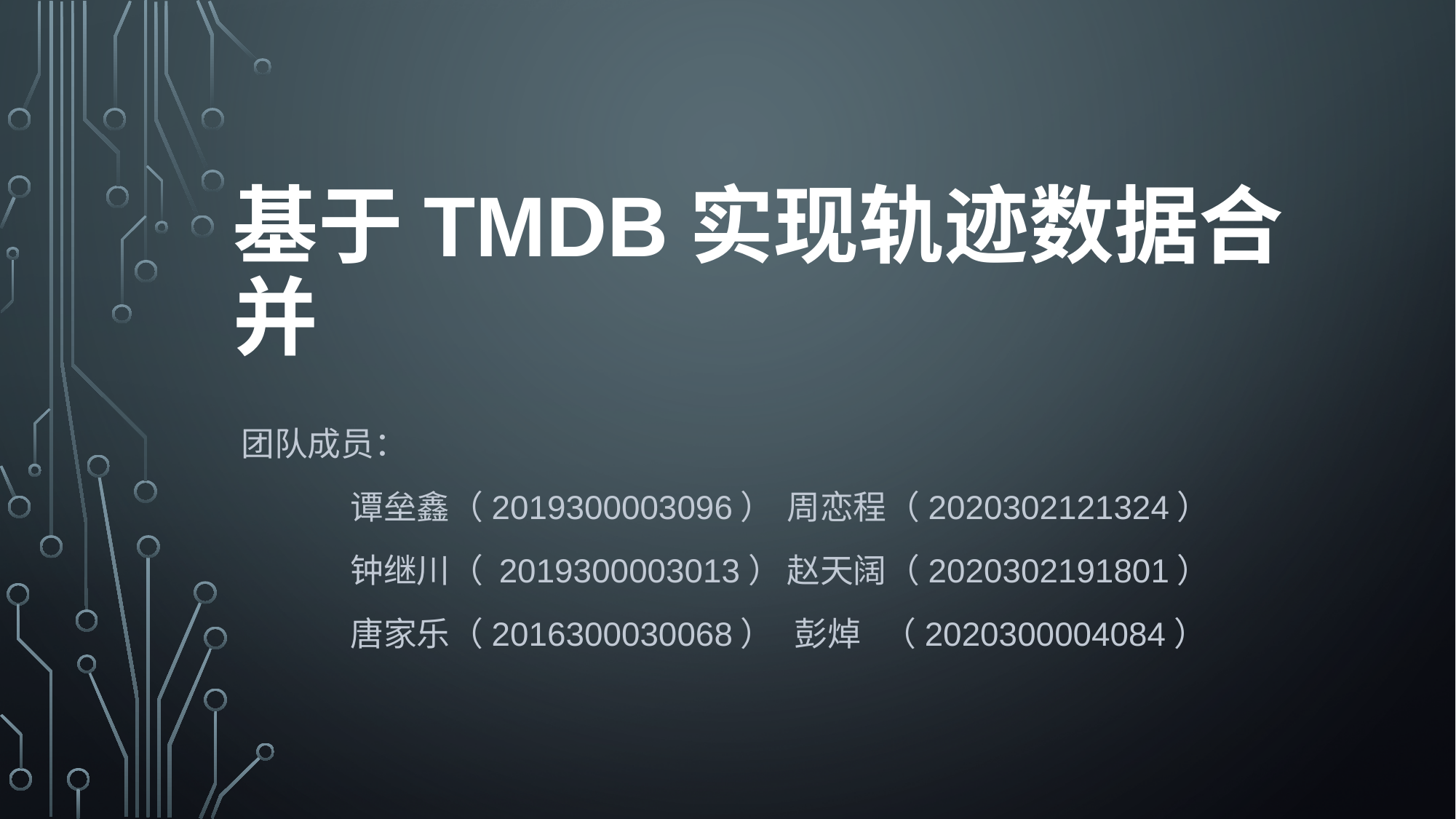

# 基于TMDB实现轨迹数据合并
团队成员：
	谭垒鑫（2019300003096）	周恋程（2020302121324）
	钟继川（ 2019300003013）	赵天阔（2020302191801）
	唐家乐（2016300030068）	 彭焯   （2020300004084）